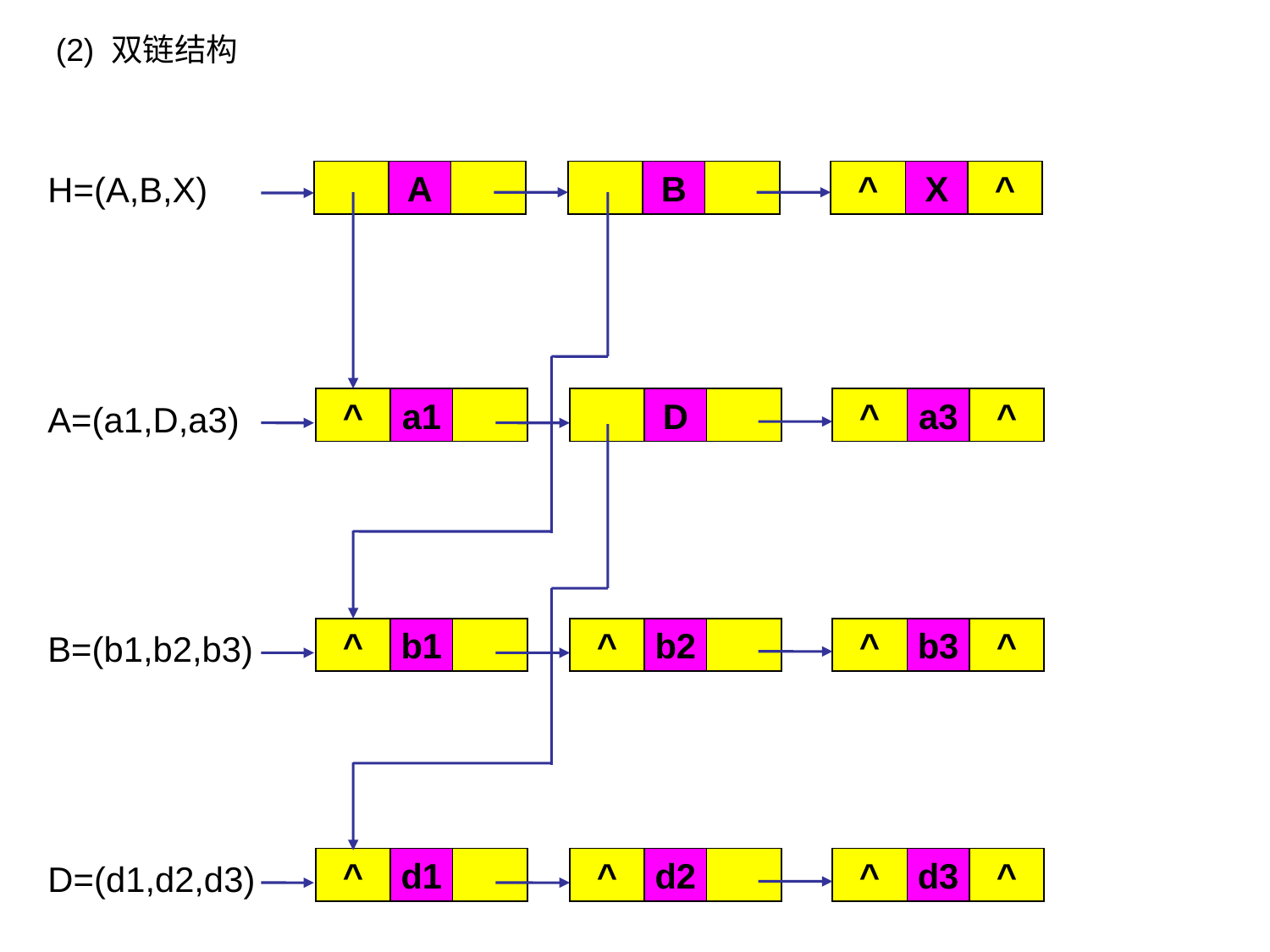

(2) 双链结构
^
X
^
H=(A,B,X)

A

B

^
a1

D

^
a3
^
A=(a1,D,a3)

^
b1

^
b2

^
b3
^
B=(b1,b2,b3)

^
d1

^
d2

^
d3
^
D=(d1,d2,d3)